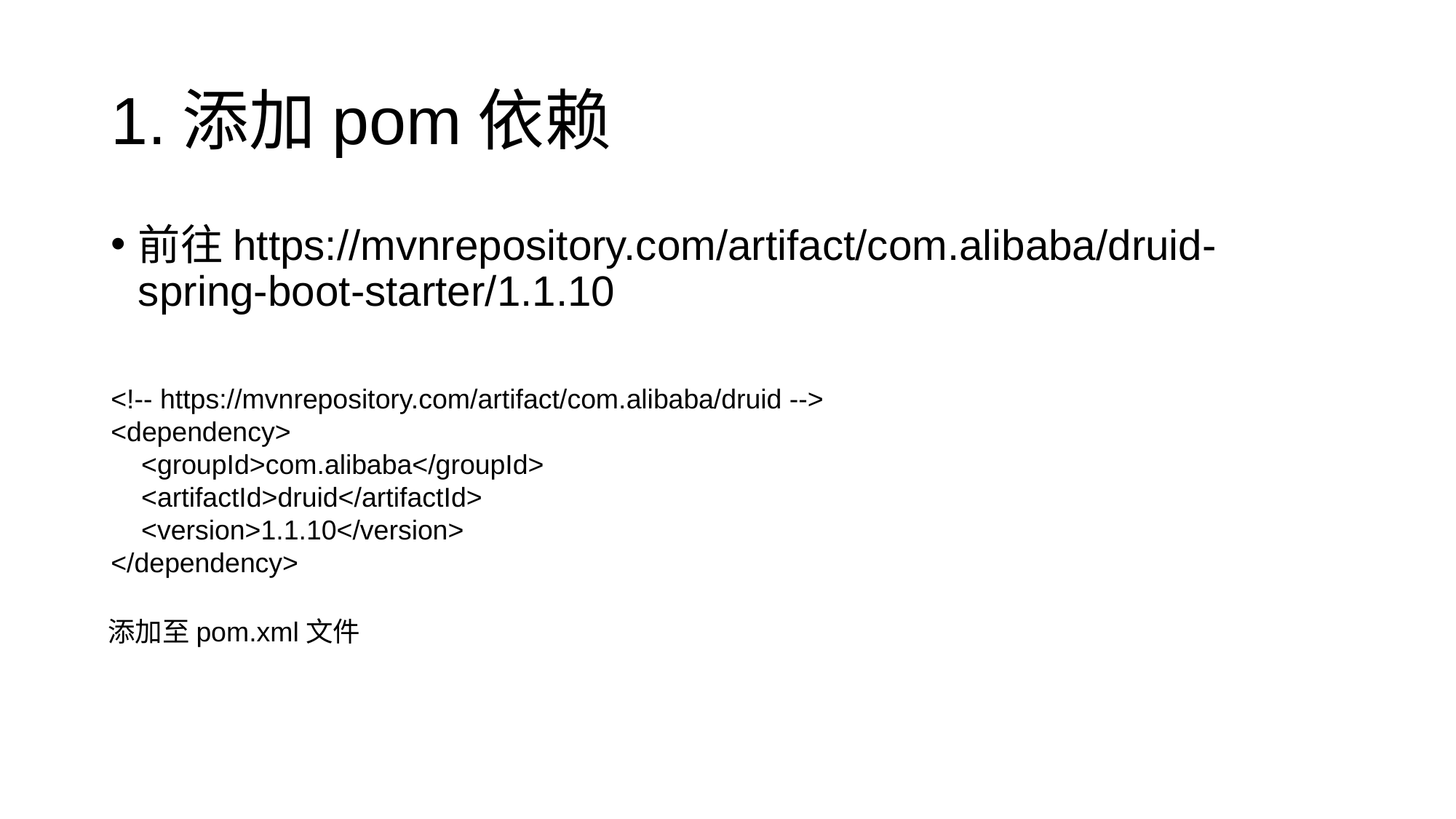

# 1.添加pom依赖
前往https://mvnrepository.com/artifact/com.alibaba/druid-spring-boot-starter/1.1.10
<!-- https://mvnrepository.com/artifact/com.alibaba/druid -->
<dependency>
    <groupId>com.alibaba</groupId>
    <artifactId>druid</artifactId>
    <version>1.1.10</version>
</dependency>
添加至pom.xml文件